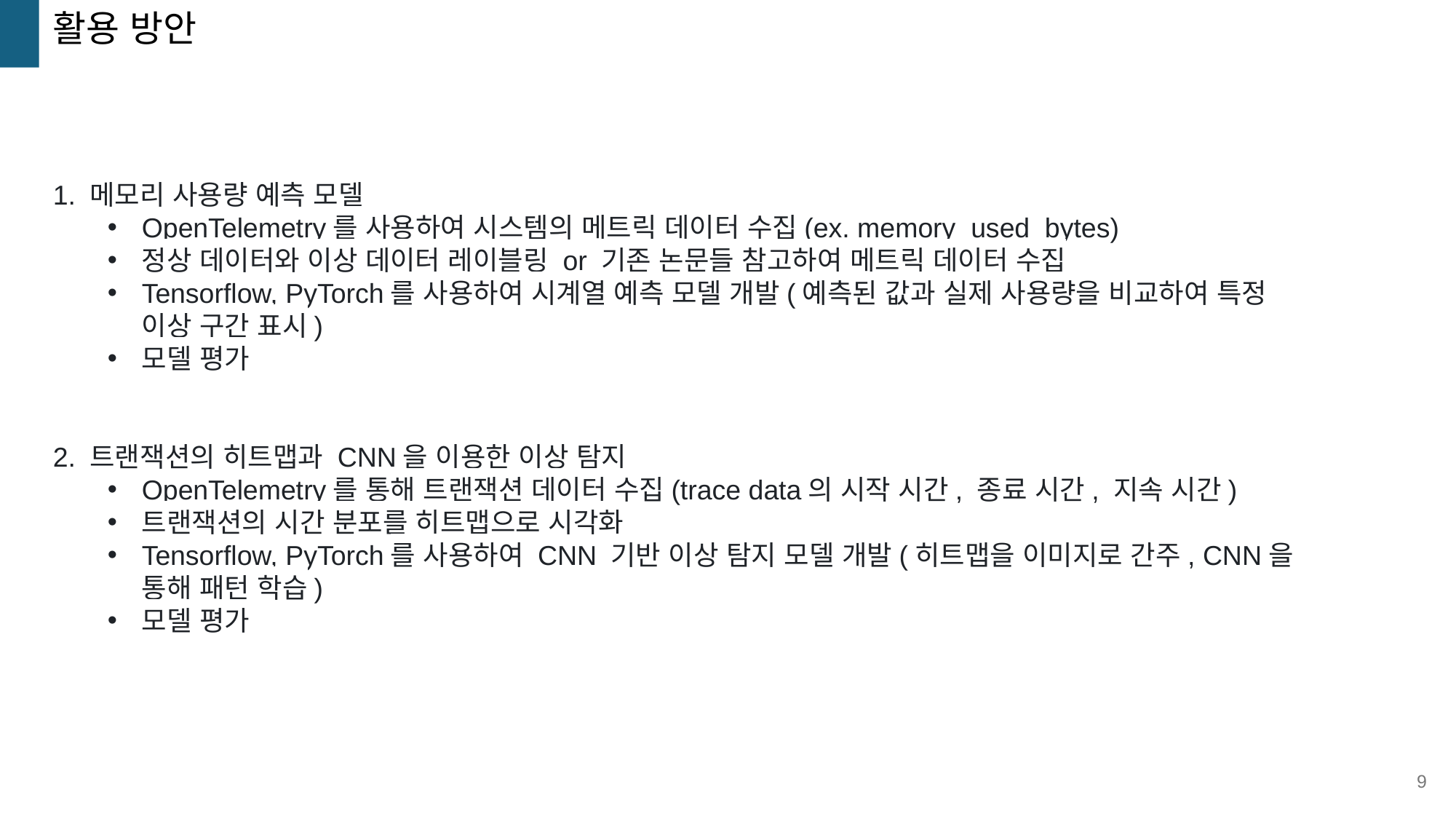

활용 방안
1. 메모리 사용량 예측 모델
OpenTelemetry를 사용하여 시스템의 메트릭 데이터 수집(ex. memory_used_bytes)
정상 데이터와 이상 데이터 레이블링 or 기존 논문들 참고하여 메트릭 데이터 수집
Tensorflow, PyTorch를 사용하여 시계열 예측 모델 개발(예측된 값과 실제 사용량을 비교하여 특정 이상 구간 표시)
모델 평가

2. 트랜잭션의 히트맵과 CNN을 이용한 이상 탐지
OpenTelemetry를 통해 트랜잭션 데이터 수집(trace data의 시작 시간, 종료 시간, 지속 시간)
트랜잭션의 시간 분포를 히트맵으로 시각화
Tensorflow, PyTorch를 사용하여 CNN 기반 이상 탐지 모델 개발(히트맵을 이미지로 간주, CNN을 통해 패턴 학습)
모델 평가
9